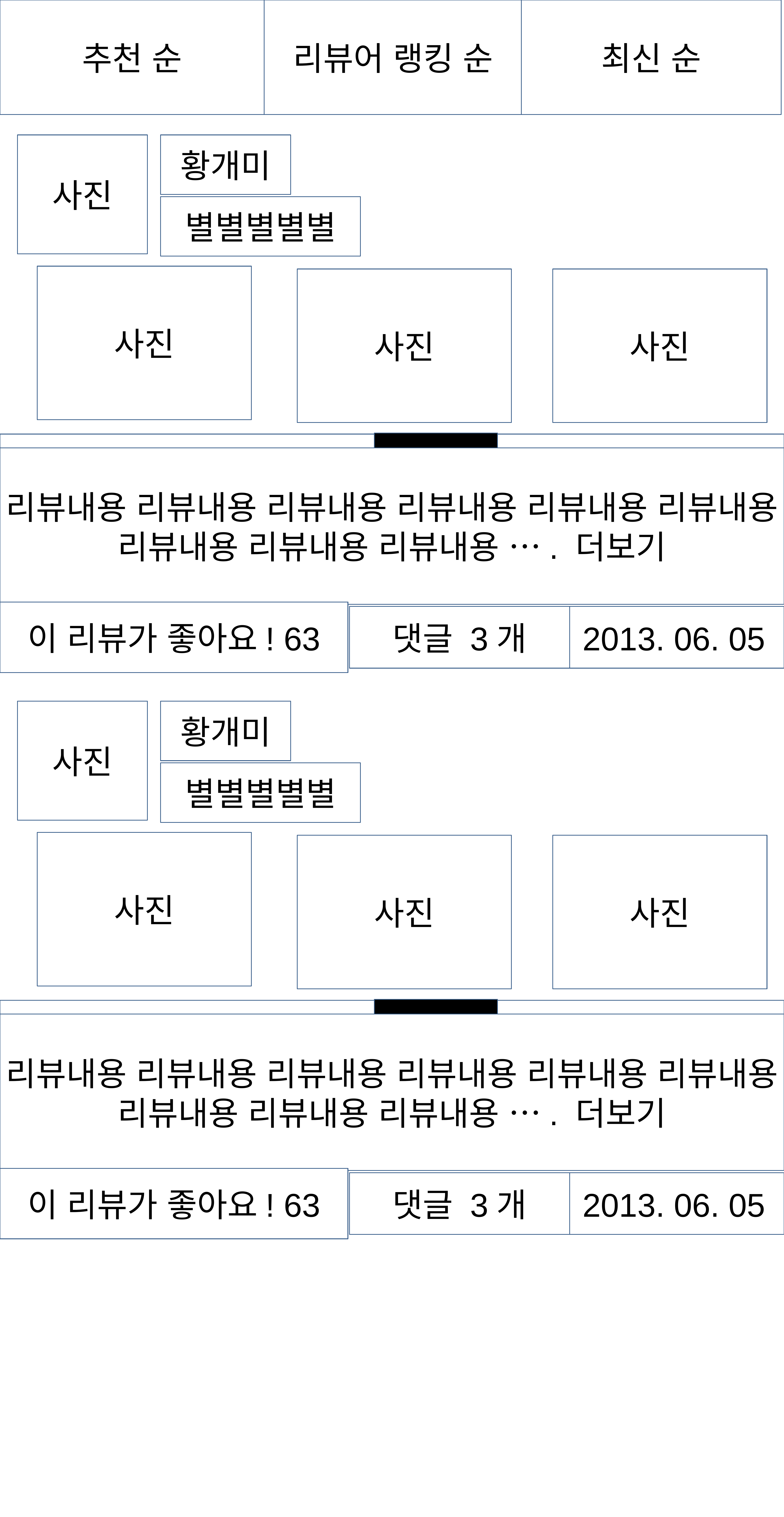

추천 순
리뷰어 랭킹 순
최신 순
사진
황개미
별별별별별
사진
사진
사진

리뷰내용 리뷰내용 리뷰내용 리뷰내용 리뷰내용 리뷰내용 리뷰내용 리뷰내용 리뷰내용 …. 더보기
이 리뷰가 좋아요! 63
댓글 3개
2013. 06. 05
사진
황개미
별별별별별
사진
사진
사진

리뷰내용 리뷰내용 리뷰내용 리뷰내용 리뷰내용 리뷰내용 리뷰내용 리뷰내용 리뷰내용 …. 더보기
이 리뷰가 좋아요! 63
댓글 3개
2013. 06. 05